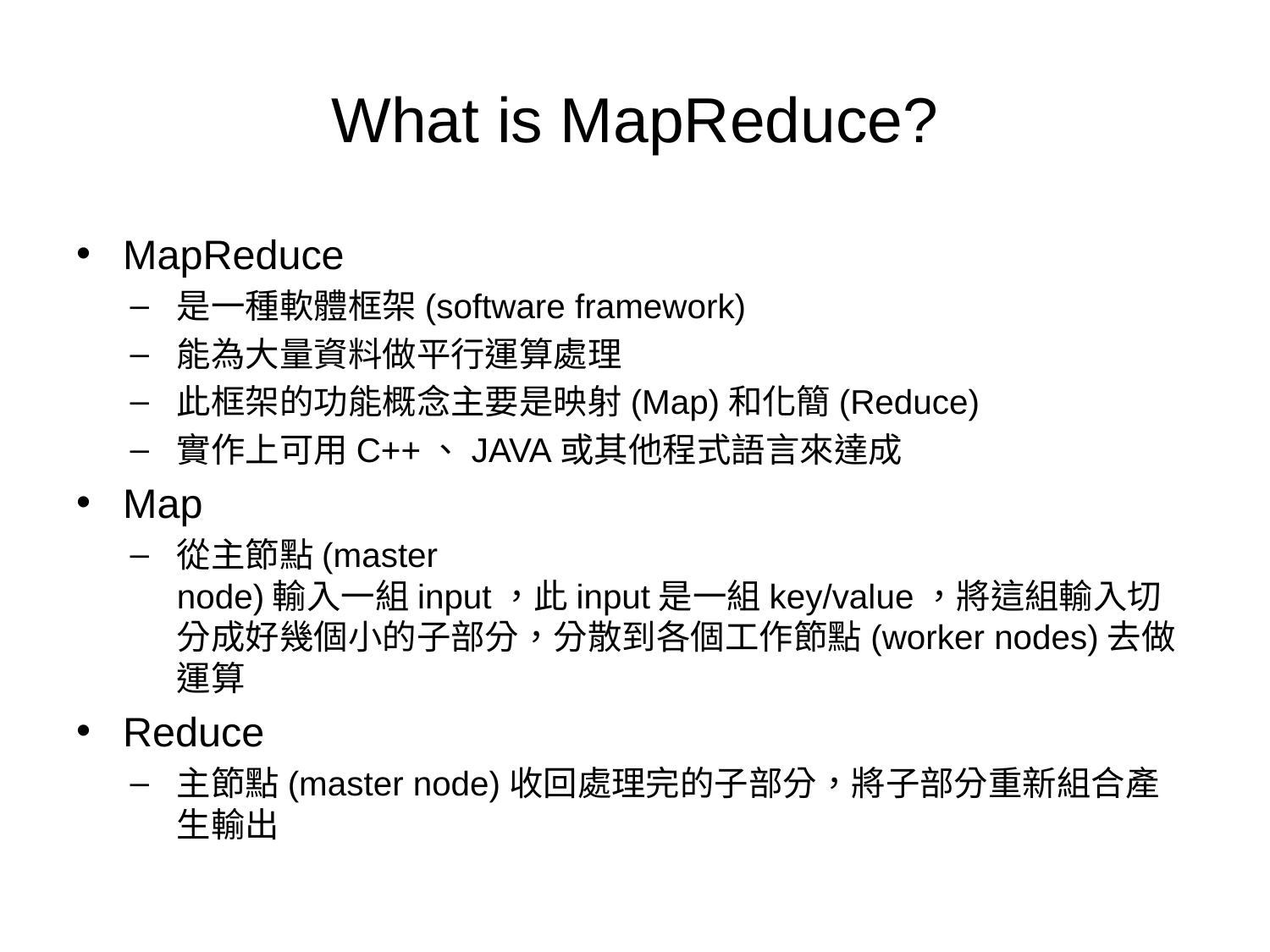

# What is MapReduce?
MapReduce
是一種軟體框架(software framework)
能為大量資料做平行運算處理
此框架的功能概念主要是映射(Map)和化簡(Reduce)
實作上可用C++、JAVA或其他程式語言來達成
Map
從主節點(master node)輸入一組input，此input是一組key/value，將這組輸入切分成好幾個小的子部分，分散到各個工作節點(worker nodes)去做運算
Reduce
主節點(master node)收回處理完的子部分，將子部分重新組合產生輸出